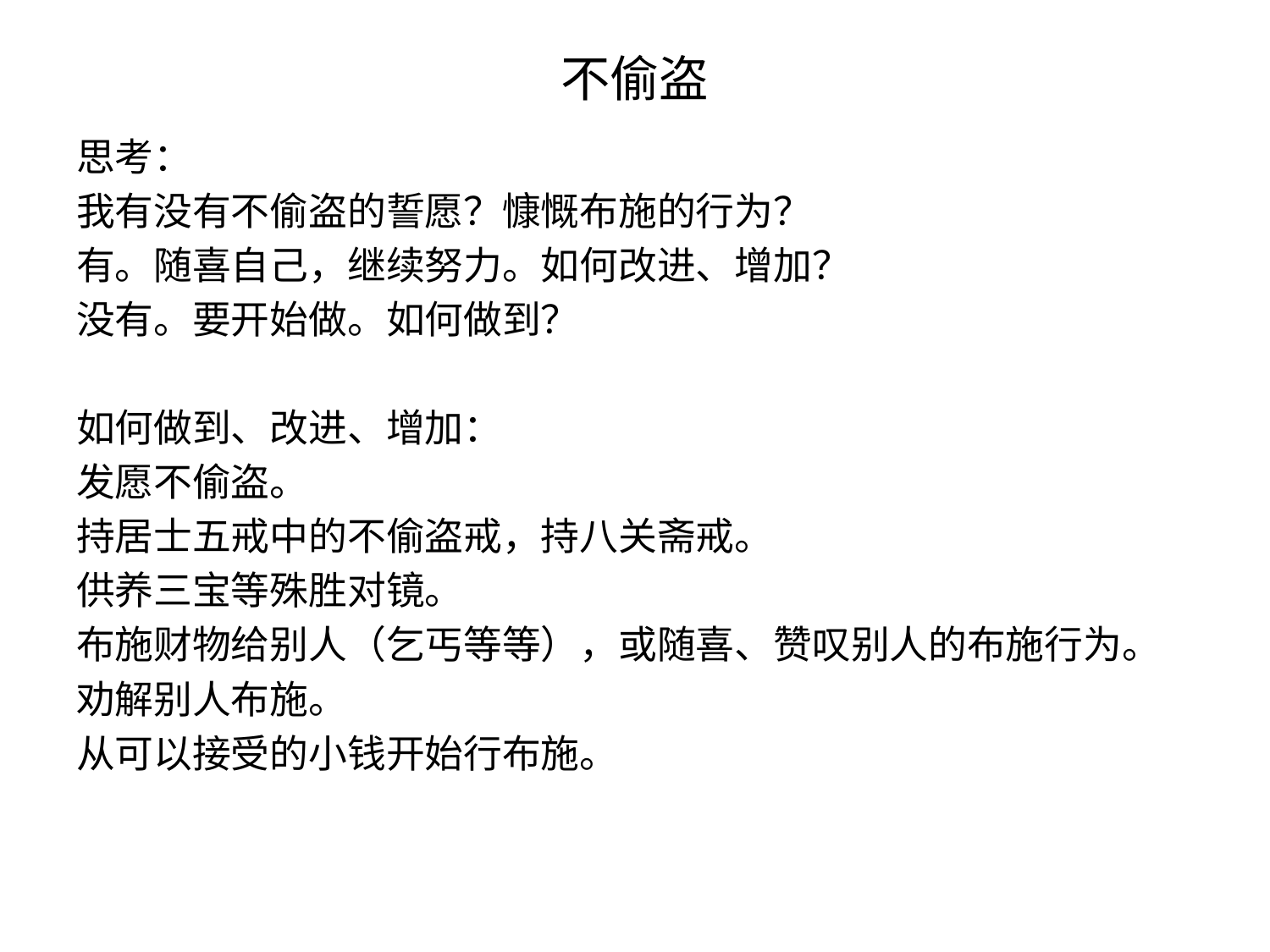

# 不偷盗
思考：
我有没有不偷盗的誓愿？慷慨布施的行为？
有。随喜自己，继续努力。如何改进、增加？
没有。要开始做。如何做到？

如何做到、改进、增加：
发愿不偷盗。
持居士五戒中的不偷盗戒，持八关斋戒。
供养三宝等殊胜对镜。
布施财物给别人（乞丐等等），或随喜、赞叹别人的布施行为。
劝解别人布施。
从可以接受的小钱开始行布施。